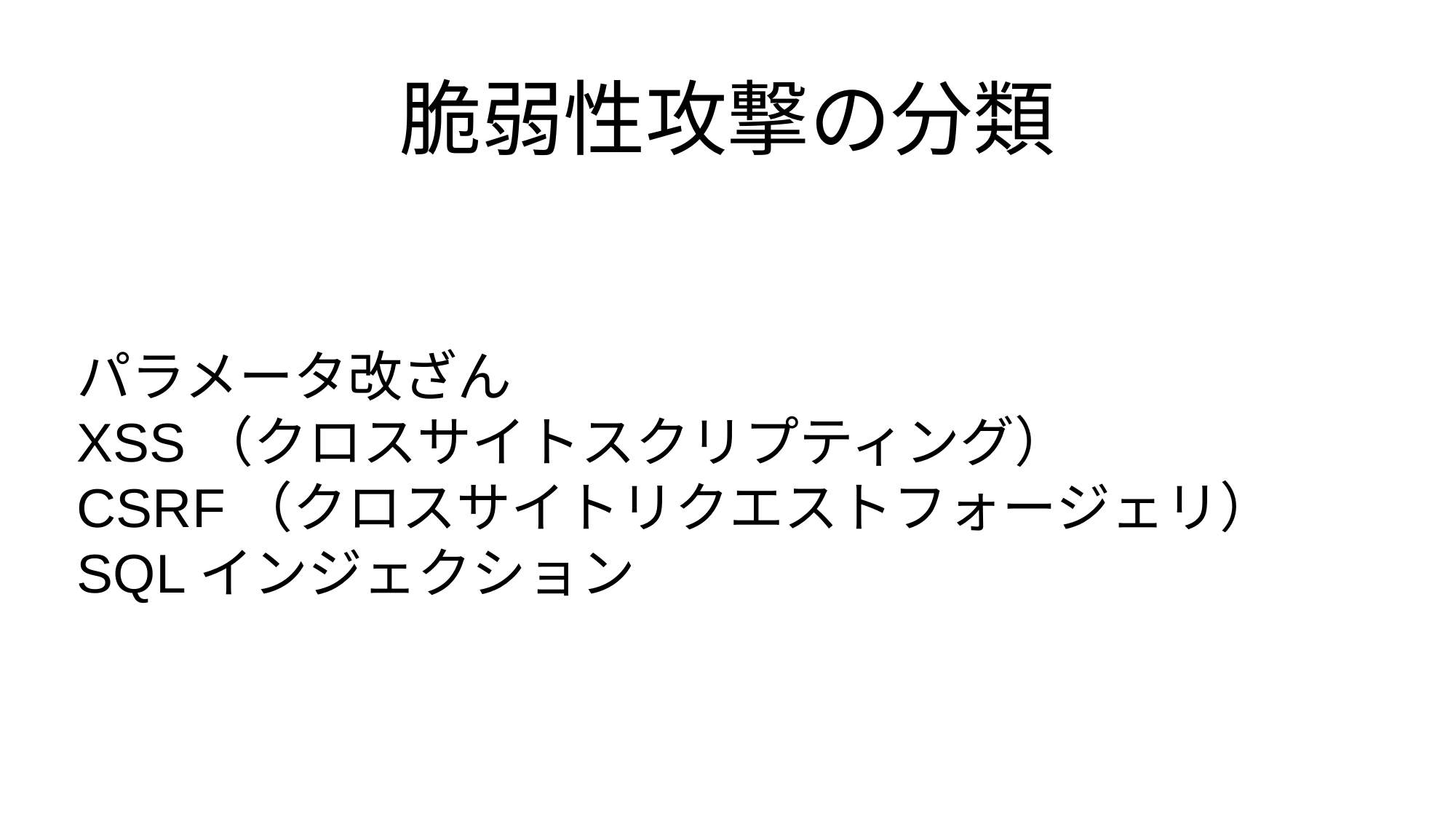

# 脆弱性攻撃の分類
パラメータ改ざん
XSS（クロスサイトスクリプティング）
CSRF（クロスサイトリクエストフォージェリ）
SQLインジェクション